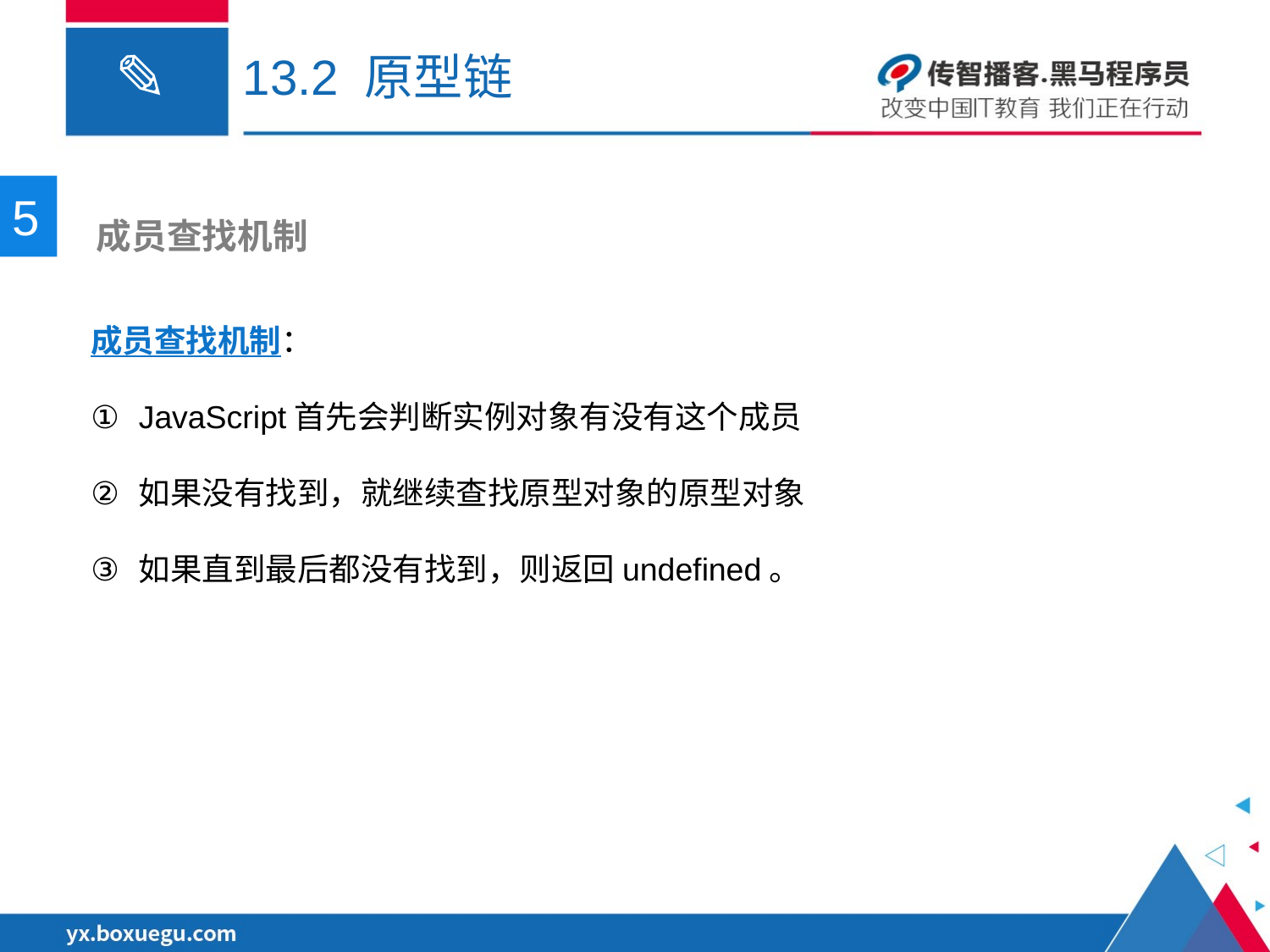

# 13.2 原型链

5
  成员查找机制
成员查找机制：
JavaScript首先会判断实例对象有没有这个成员
如果没有找到，就继续查找原型对象的原型对象
如果直到最后都没有找到，则返回undefined。